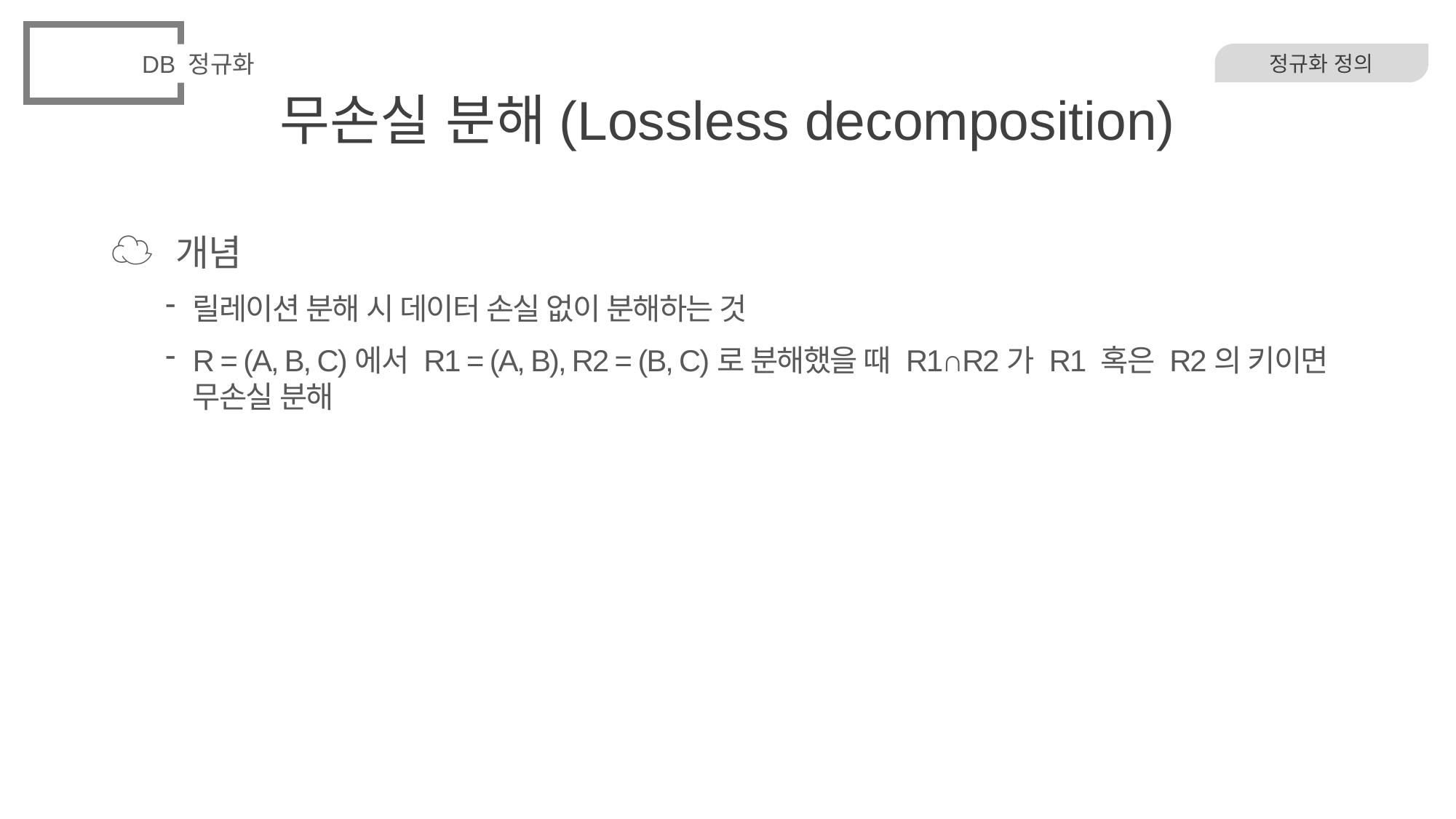

DB 정규화
# 무손실 분해(Lossless decomposition)
정규화 정의
☁ 개념
릴레이션 분해 시 데이터 손실 없이 분해하는 것
R = (A, B, C)에서 R1 = (A, B), R2 = (B, C)로 분해했을 때 R1∩R2가 R1 혹은 R2의 키이면 무손실 분해